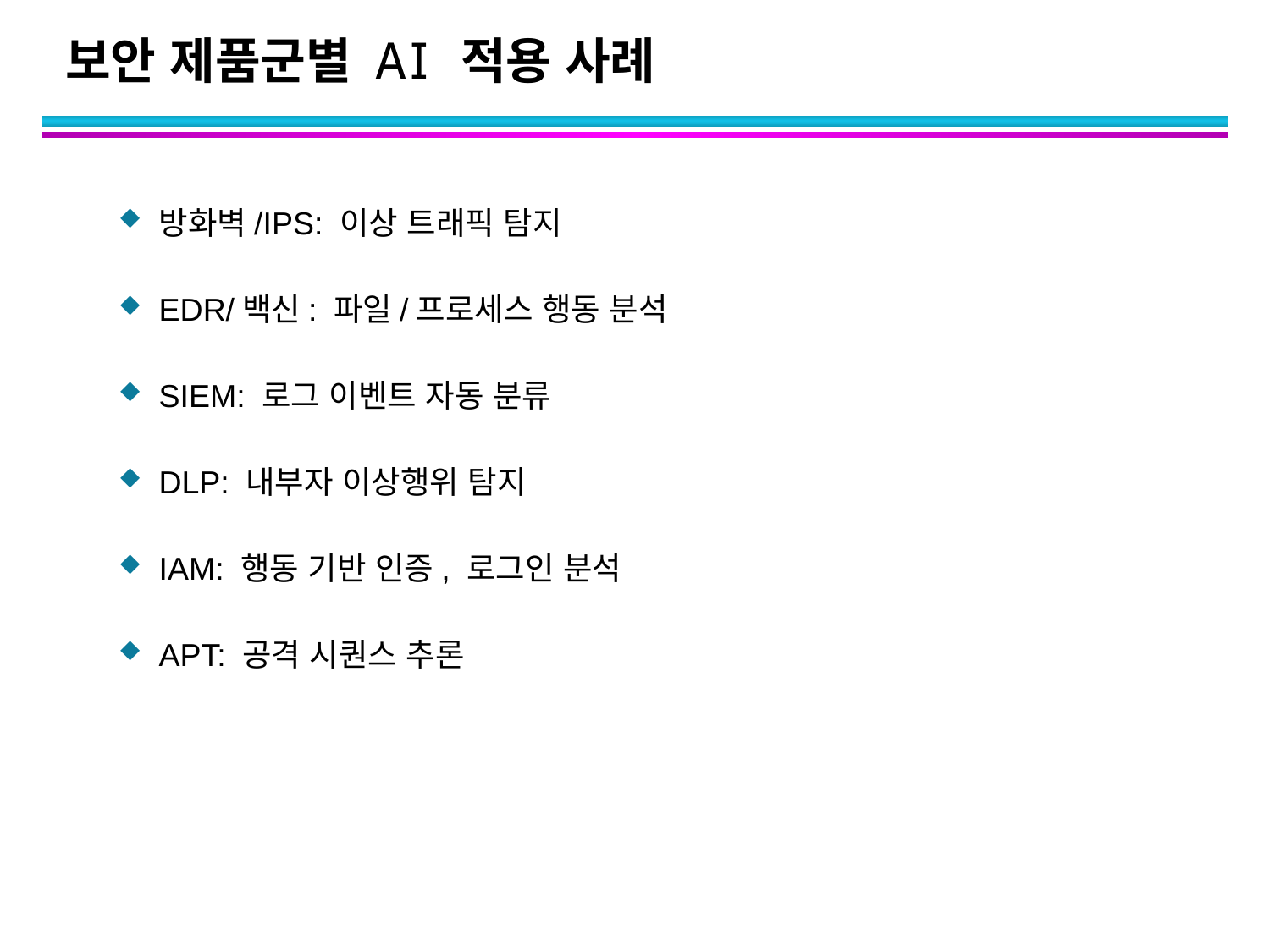

# 보안 제품군별 AI 적용 사례
방화벽/IPS: 이상 트래픽 탐지
EDR/백신: 파일/프로세스 행동 분석
SIEM: 로그 이벤트 자동 분류
DLP: 내부자 이상행위 탐지
IAM: 행동 기반 인증, 로그인 분석
APT: 공격 시퀀스 추론